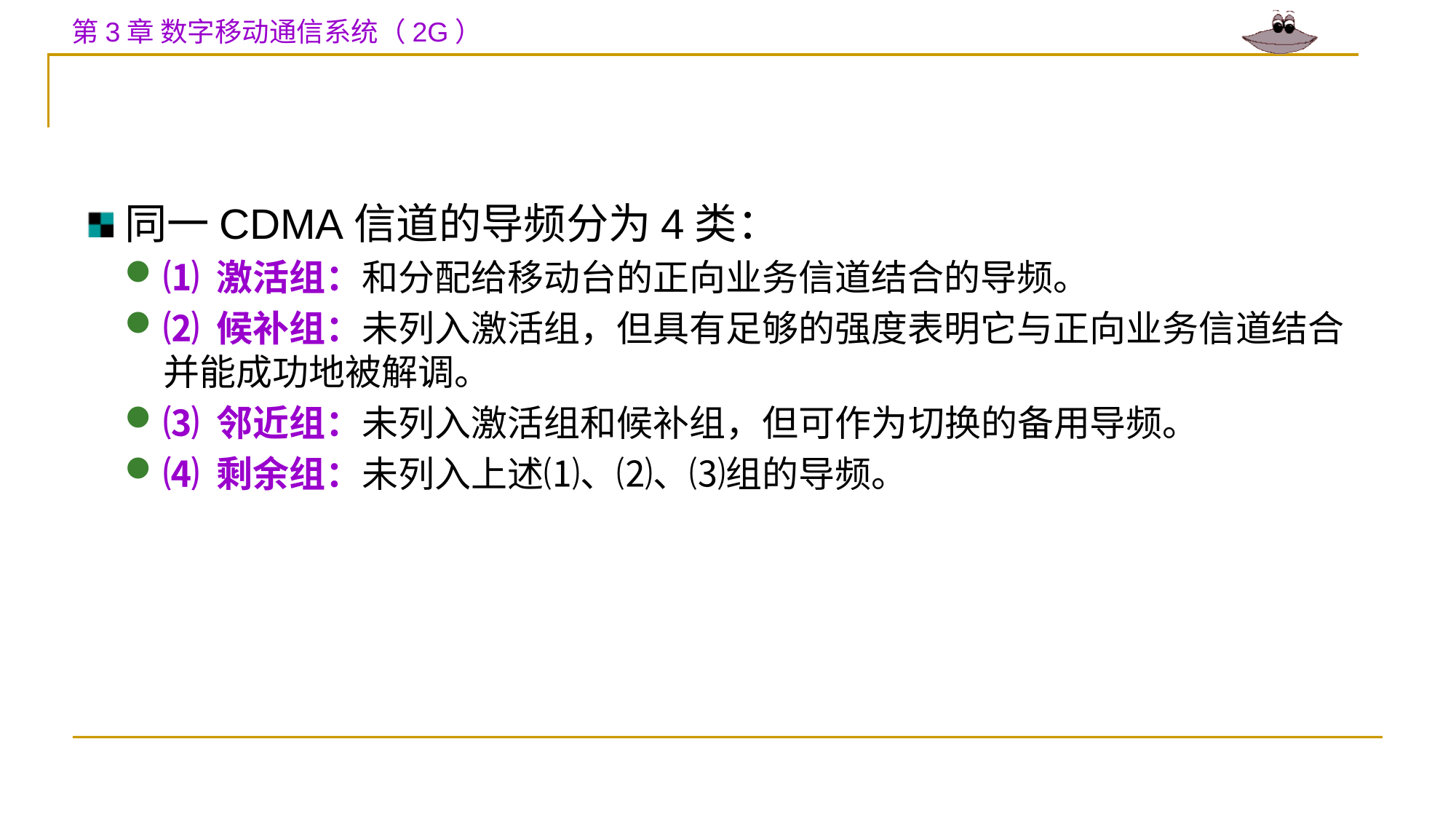

同一CDMA信道的导频分为4类：
⑴ 激活组：和分配给移动台的正向业务信道结合的导频。
⑵ 候补组：未列入激活组，但具有足够的强度表明它与正向业务信道结合并能成功地被解调。
⑶ 邻近组：未列入激活组和候补组，但可作为切换的备用导频。
⑷ 剩余组：未列入上述⑴、⑵、⑶组的导频。